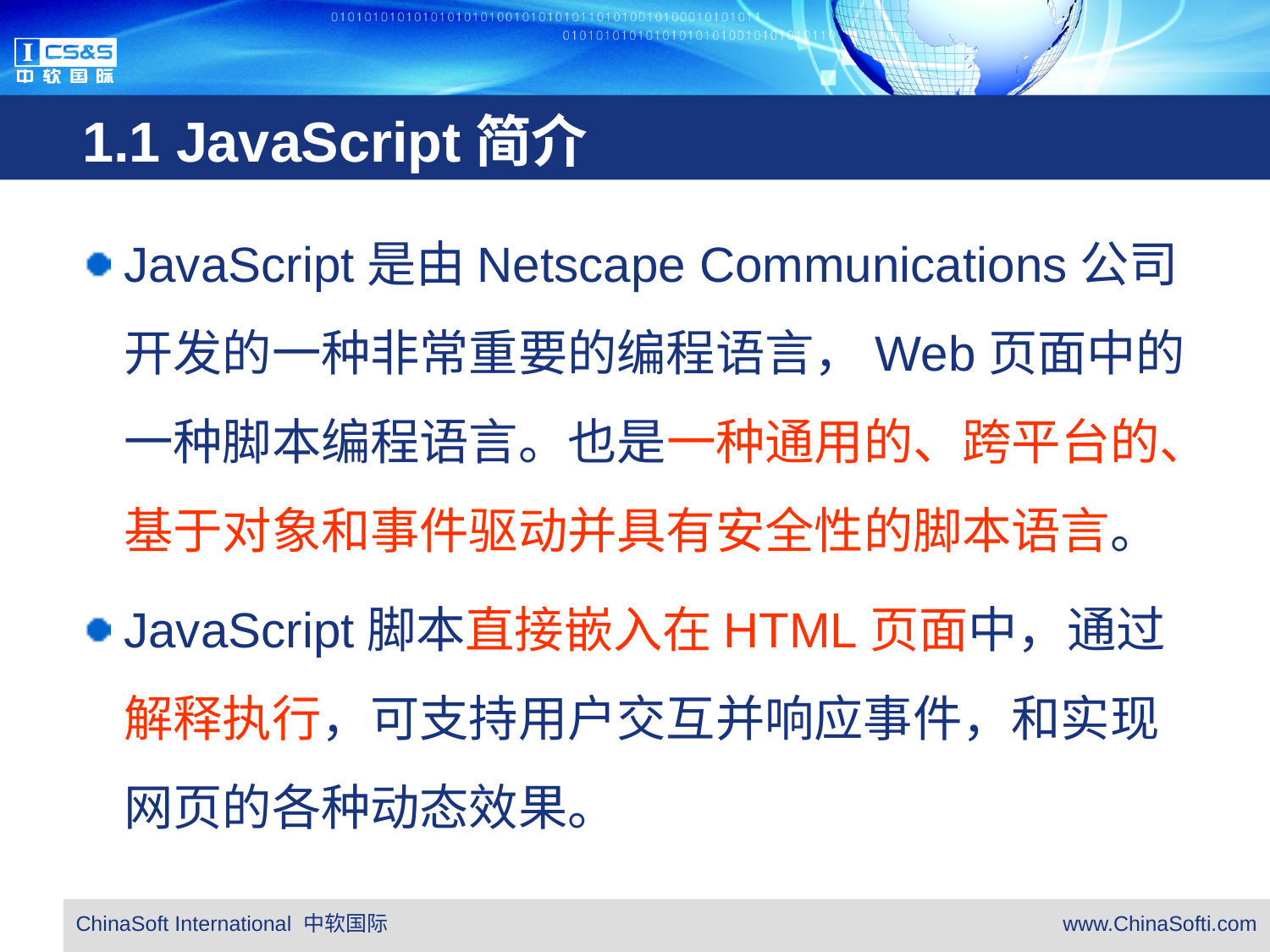

# 1.1 JavaScript简介
JavaScript是由Netscape Communications公司开发的一种非常重要的编程语言，Web页面中的一种脚本编程语言。也是一种通用的、跨平台的、基于对象和事件驱动并具有安全性的脚本语言。
JavaScript脚本直接嵌入在HTML页面中，通过解释执行，可支持用户交互并响应事件，和实现网页的各种动态效果。